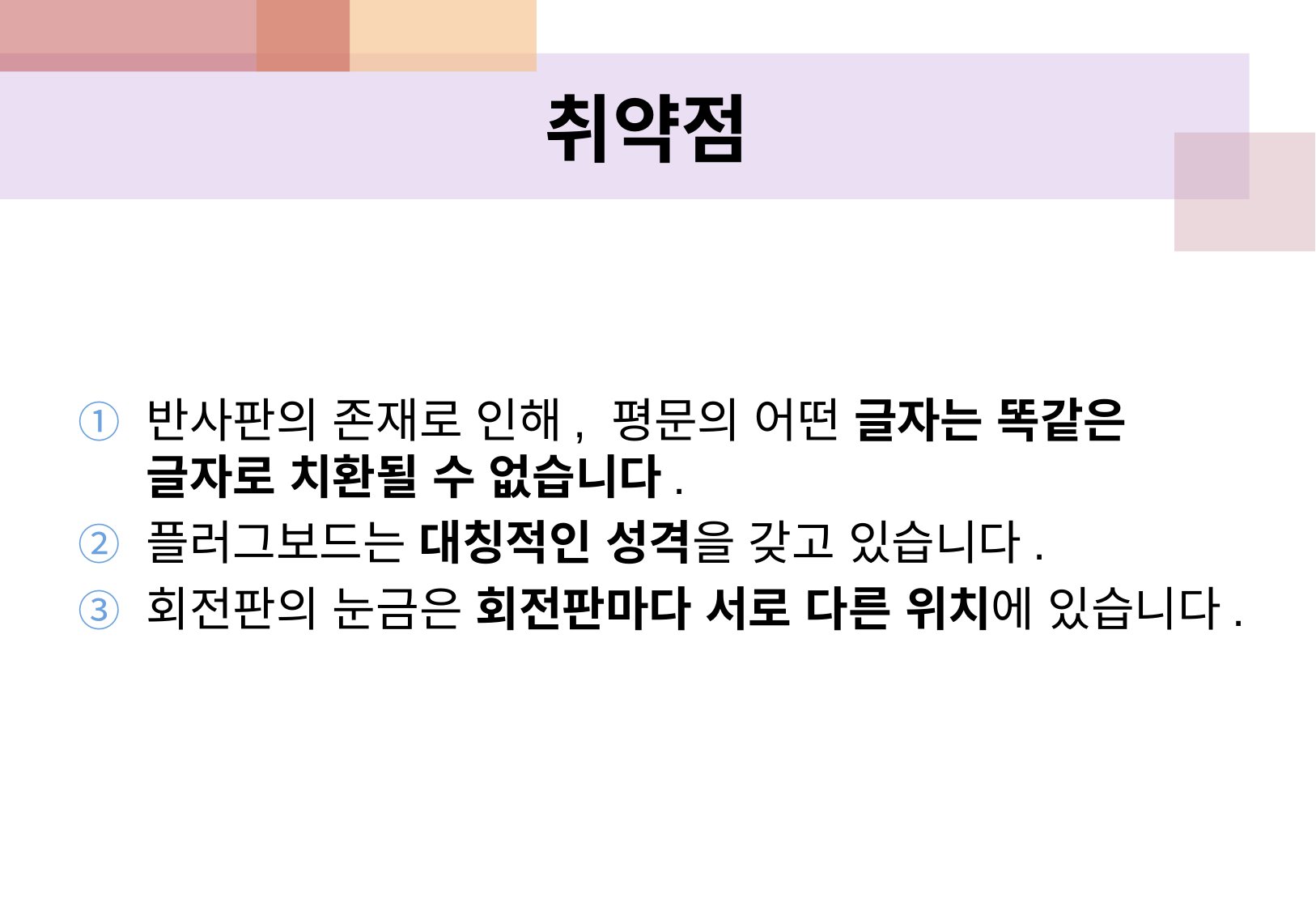

# 취약점
반사판의 존재로 인해, 평문의 어떤 글자는 똑같은 글자로 치환될 수 없습니다.
플러그보드는 대칭적인 성격을 갖고 있습니다.
회전판의 눈금은 회전판마다 서로 다른 위치에 있습니다.